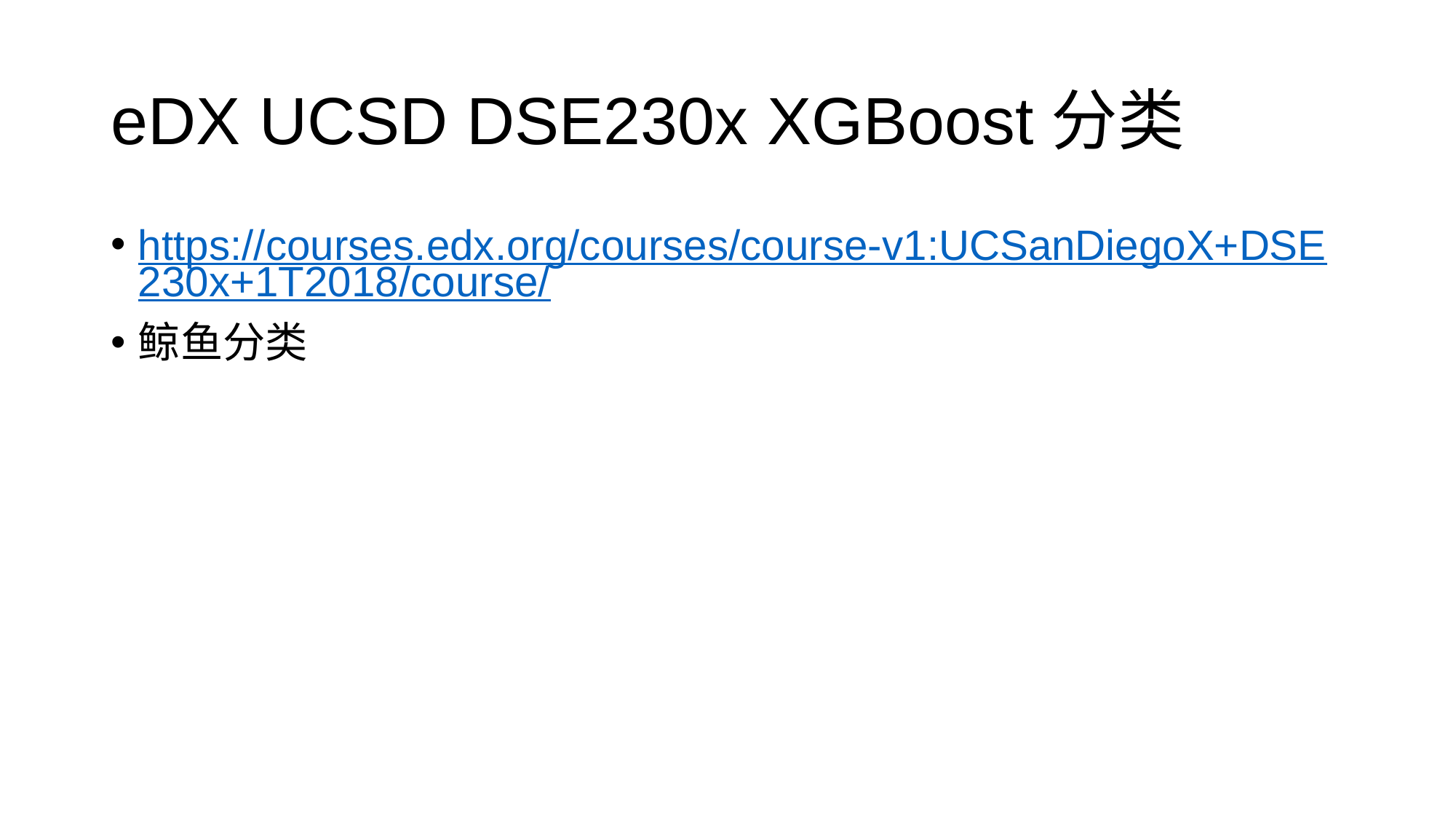

# eDX UCSD DSE230x XGBoost分类
https://courses.edx.org/courses/course-v1:UCSanDiegoX+DSE230x+1T2018/course/
鲸鱼分类